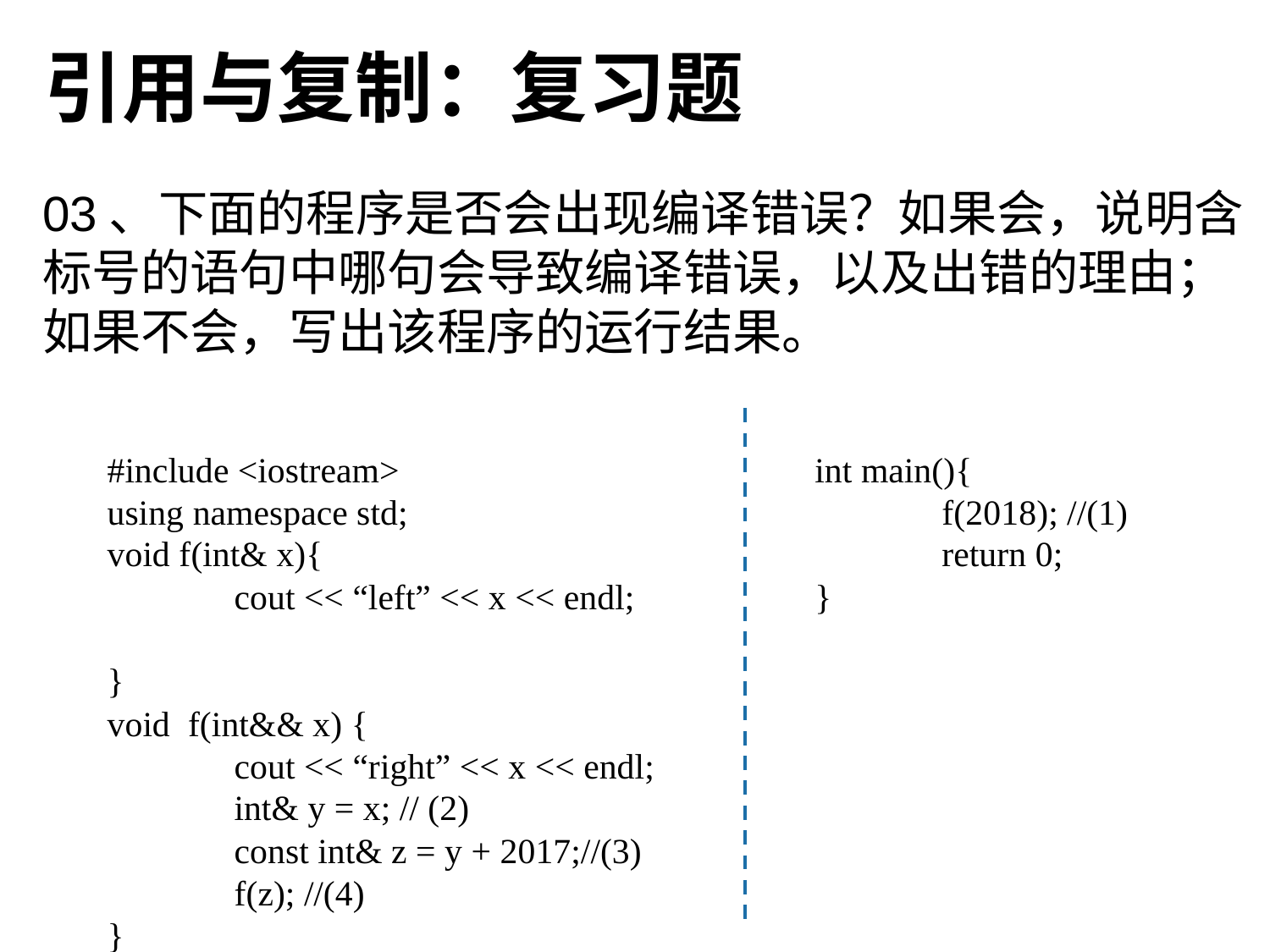

引用与复制：复习题
03、下面的程序是否会出现编译错误？如果会，说明含标号的语句中哪句会导致编译错误，以及出错的理由；如果不会，写出该程序的运行结果。
#include <iostream>
using namespace std;
void f(int& x){
	cout << “left” << x << endl;
}
void  f(int&& x) {
	cout << “right” << x << endl;
	int& y = x; // (2)
	const int& z = y + 2017;//(3)
	f(z); //(4)
}
int main(){
	f(2018); //(1)
	return 0;
}